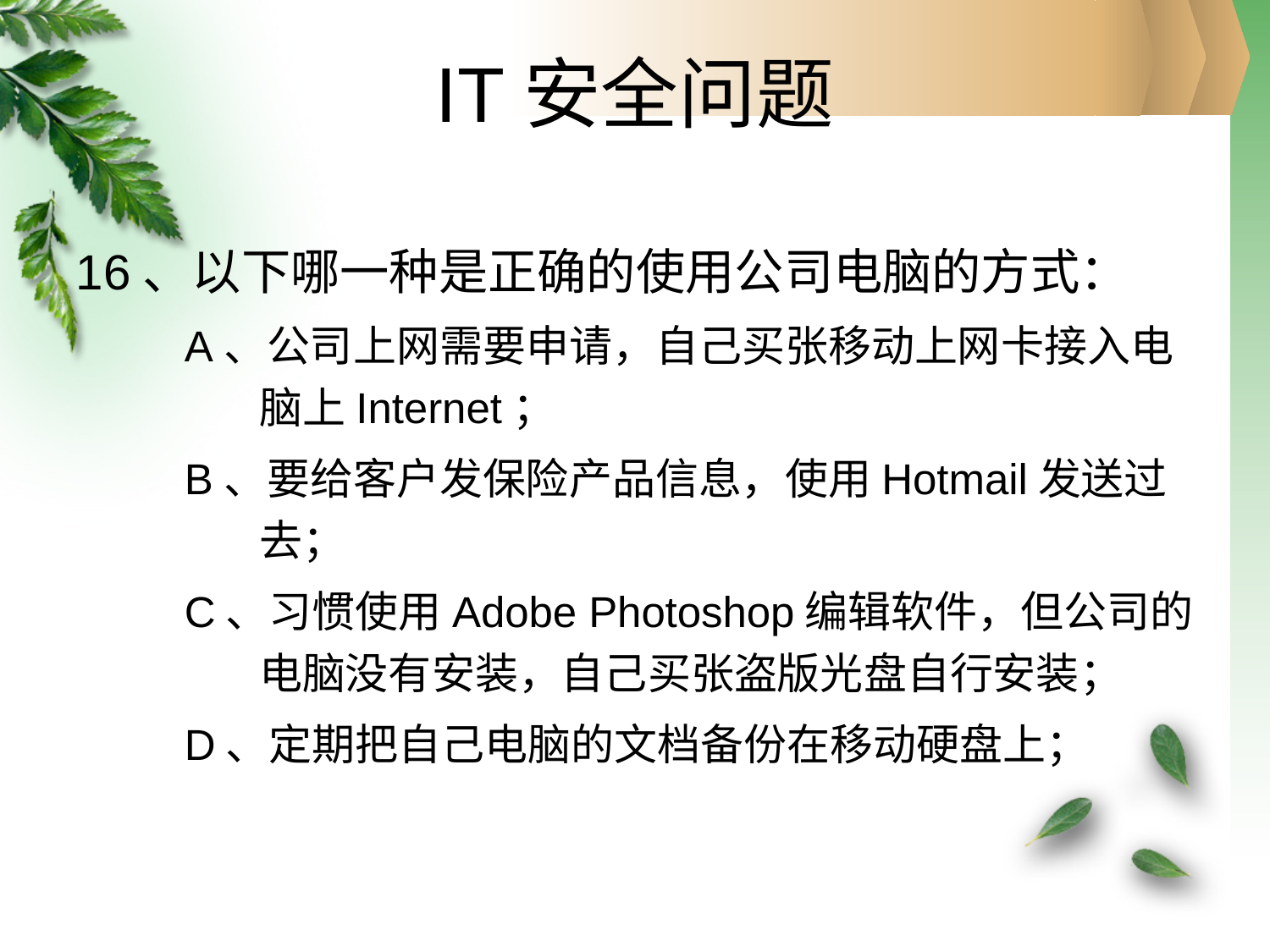

# IT安全问题
16、以下哪一种是正确的使用公司电脑的方式：
A、公司上网需要申请，自己买张移动上网卡接入电脑上Internet；
B、要给客户发保险产品信息，使用Hotmail发送过去；
C、习惯使用Adobe Photoshop编辑软件，但公司的电脑没有安装，自己买张盗版光盘自行安装；
D、定期把自己电脑的文档备份在移动硬盘上；
76